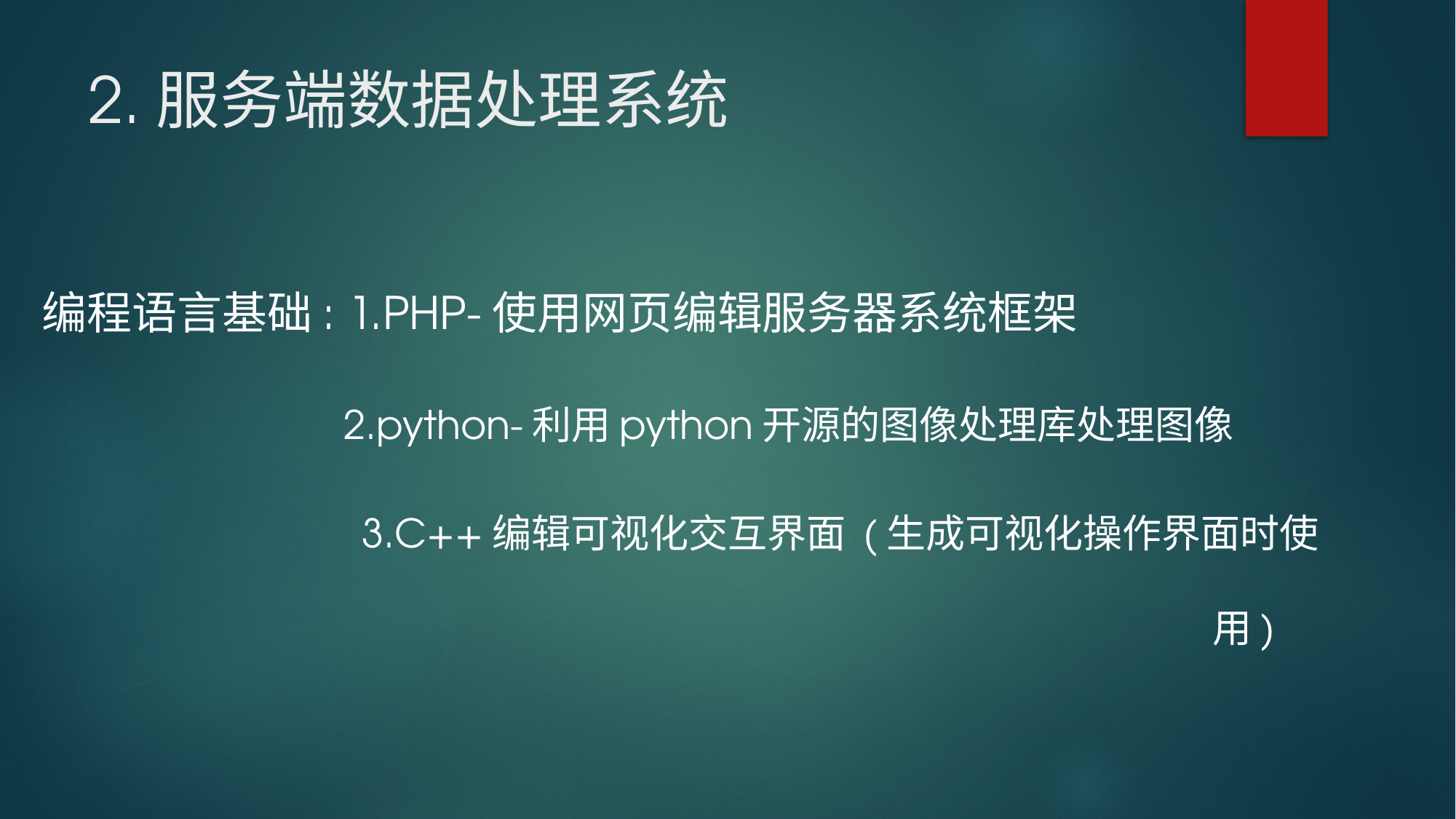

# 2.服务端数据处理系统
编程语言基础: 1.PHP-使用网页编辑服务器系统框架
                       2.python-利用python开源的图像处理库处理图像
                      3.C++编辑可视化交互界面 (生成可视化操作界面时使用)